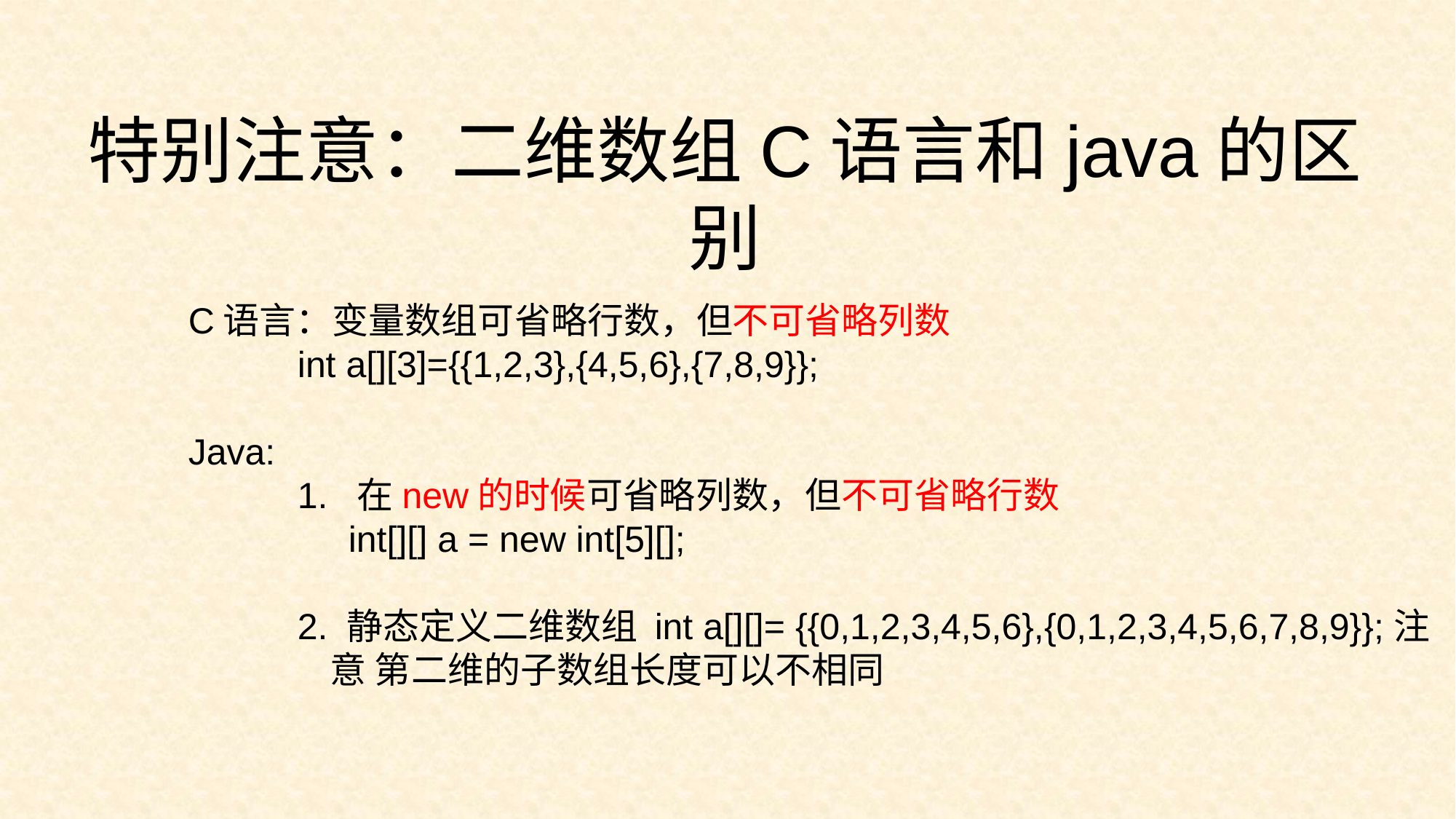

特别注意：二维数组C语言和java的区别
C语言：变量数组可省略行数，但不可省略列数
	int a[][3]={{1,2,3},{4,5,6},{7,8,9}};

Java:
	1.  在new的时候可省略列数，但不可省略行数
	     int[][] a = new int[5][];

	2. 静态定义二维数组 int a[][]= {{0,1,2,3,4,5,6},{0,1,2,3,4,5,6,7,8,9}};注	    意 第二维的子数组长度可以不相同